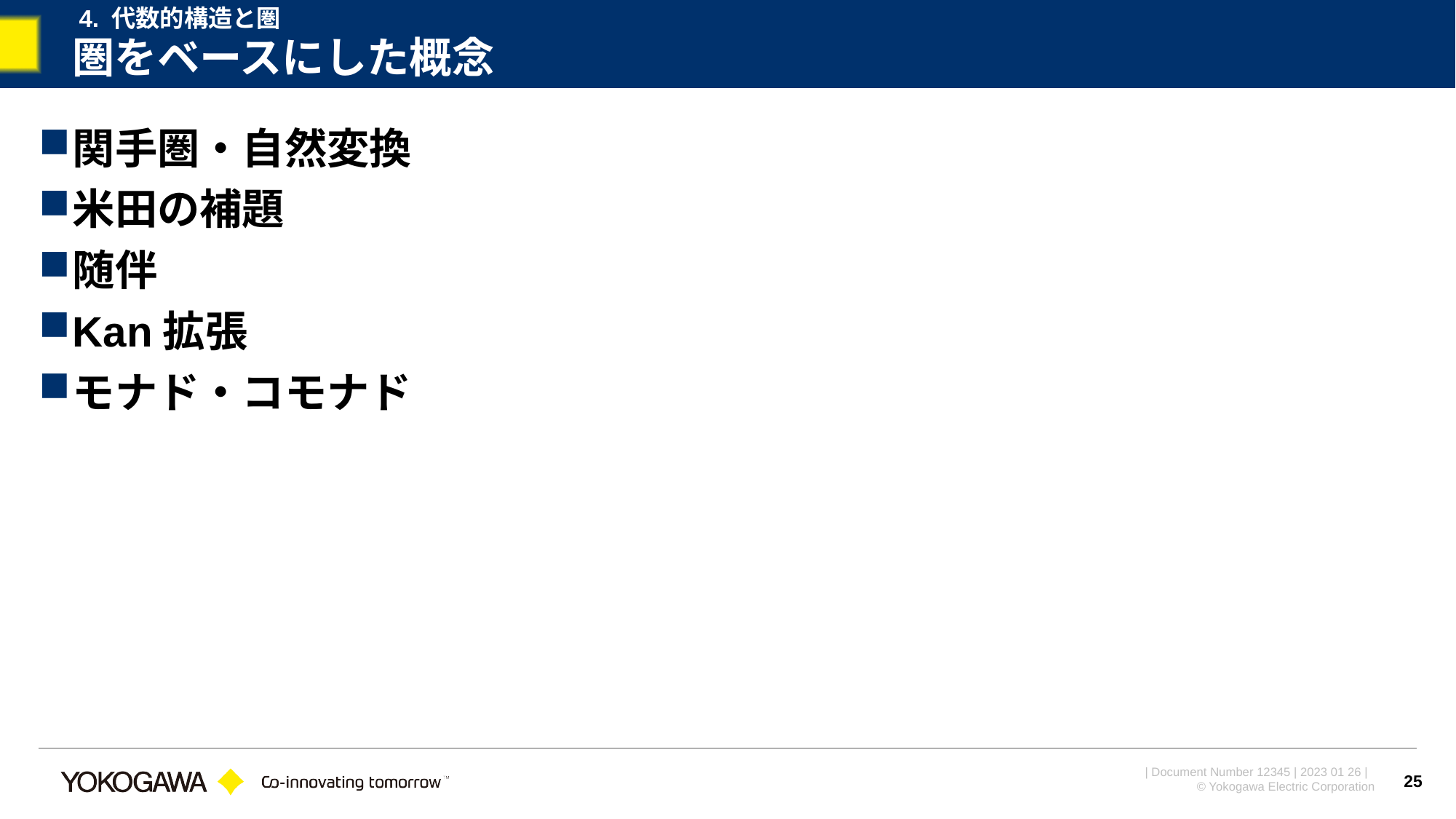

4. 代数的構造と圏
# 圏をベースにした概念
関手圏・自然変換
米田の補題
随伴
Kan拡張
モナド・コモナド
25